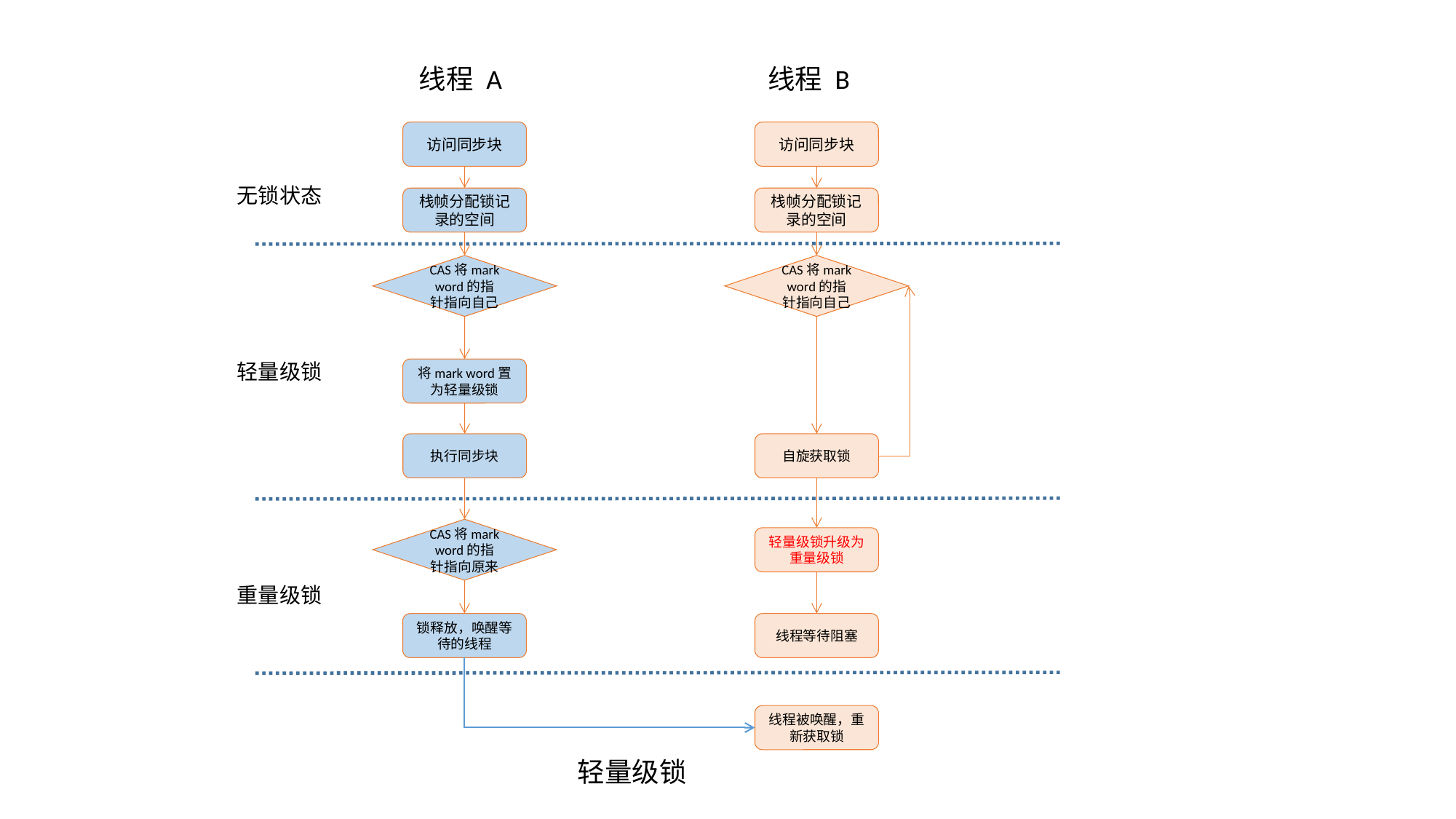

线程 A
线程 B
访问同步块
访问同步块
无锁状态
栈帧分配锁记录的空间
栈帧分配锁记录的空间

CAS将mark word的指针指向自己

CAS将mark word的指针指向自己

轻量级锁
将mark word置为轻量级锁
执行同步块
自旋获取锁

CAS将mark word的指针指向原来

轻量级锁升级为重量级锁
重量级锁
锁释放，唤醒等待的线程
线程等待阻塞
线程被唤醒，重新获取锁
轻量级锁